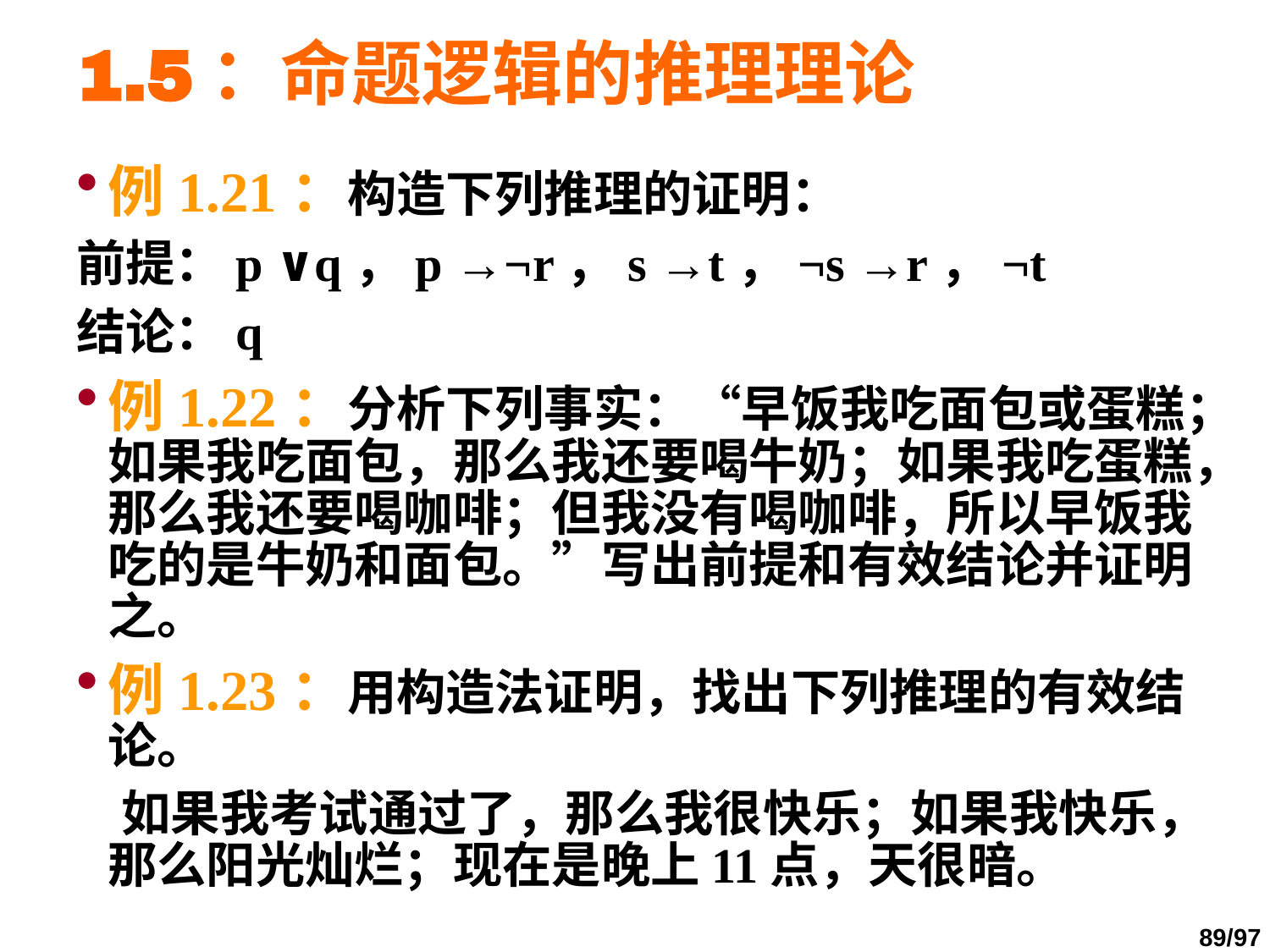

# 1.5：命题逻辑的推理理论
例1.21：构造下列推理的证明：
前提：p ∨q，p →¬r，s →t，¬s →r，¬t
结论：q
例1.22：分析下列事实：“早饭我吃面包或蛋糕；如果我吃面包，那么我还要喝牛奶；如果我吃蛋糕，那么我还要喝咖啡；但我没有喝咖啡，所以早饭我吃的是牛奶和面包。”写出前提和有效结论并证明之。
例1.23：用构造法证明，找出下列推理的有效结论。
   如果我考试通过了，那么我很快乐；如果我快乐，那么阳光灿烂；现在是晚上11点，天很暗。